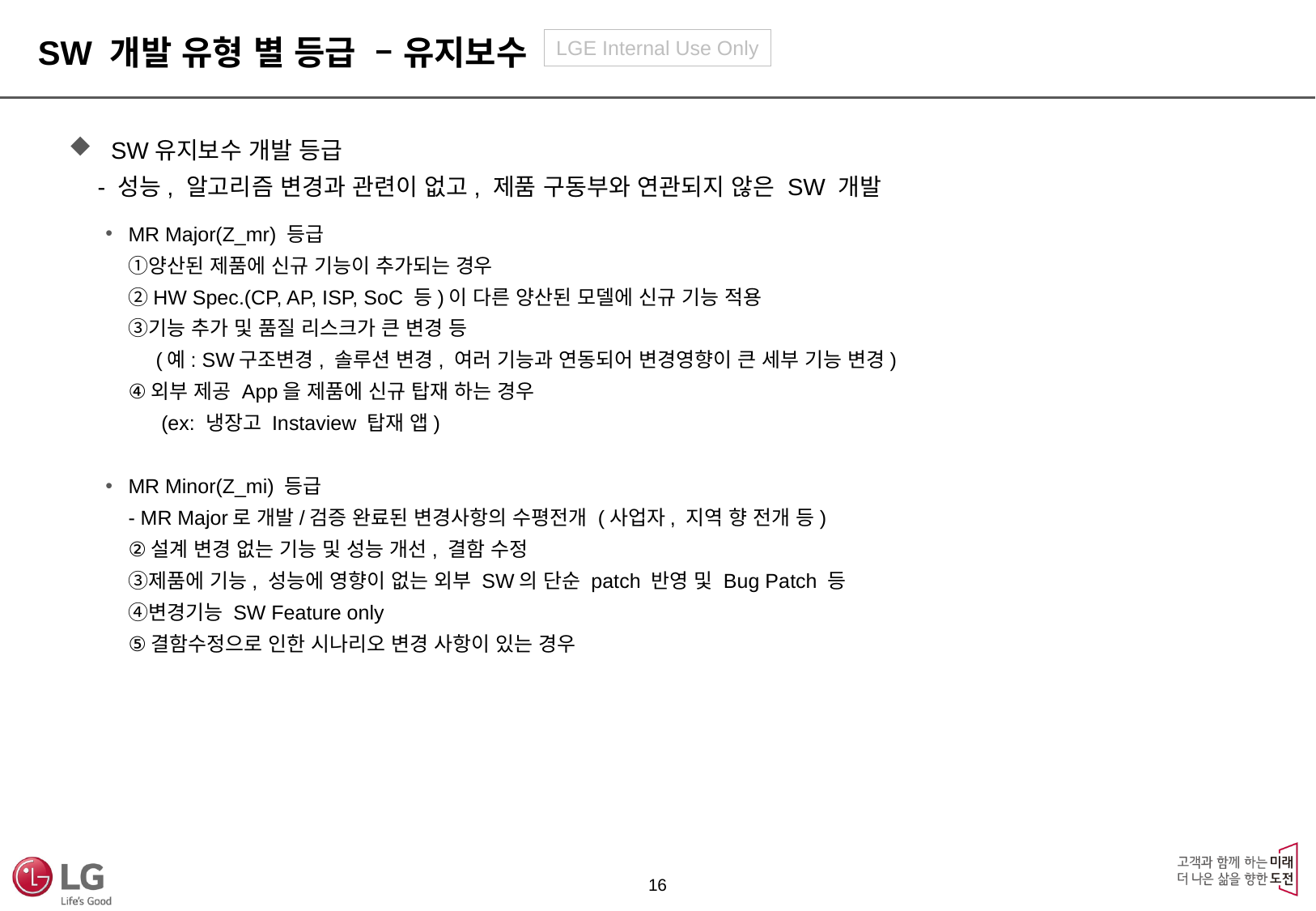

SW 개발 유형 별 등급  – 유지보수
  SW유지보수 개발 등급
- 성능, 알고리즘 변경과 관련이 없고, 제품 구동부와 연관되지 않은 SW 개발

MR Major(Z_mr) 등급
①양산된 제품에 신규 기능이 추가되는 경우
②HW Spec.(CP, AP, ISP, SoC 등)이 다른 양산된 모델에 신규 기능 적용
③기능 추가 및 품질 리스크가 큰 변경 등
    (예: SW구조변경, 솔루션 변경, 여러 기능과 연동되어 변경영향이 큰 세부 기능 변경)
④외부 제공 App을 제품에 신규 탑재 하는 경우
     (ex: 냉장고 Instaview 탑재 앱)

MR Minor(Z_mi) 등급
- MR Major로 개발/검증 완료된 변경사항의 수평전개 (사업자, 지역 향 전개 등)
②설계 변경 없는 기능 및 성능 개선, 결함 수정
③제품에 기능, 성능에 영향이 없는 외부 SW의 단순 patch 반영 및 Bug Patch 등
④변경기능 SW Feature only
⑤결함수정으로 인한 시나리오 변경 사항이 있는 경우

16